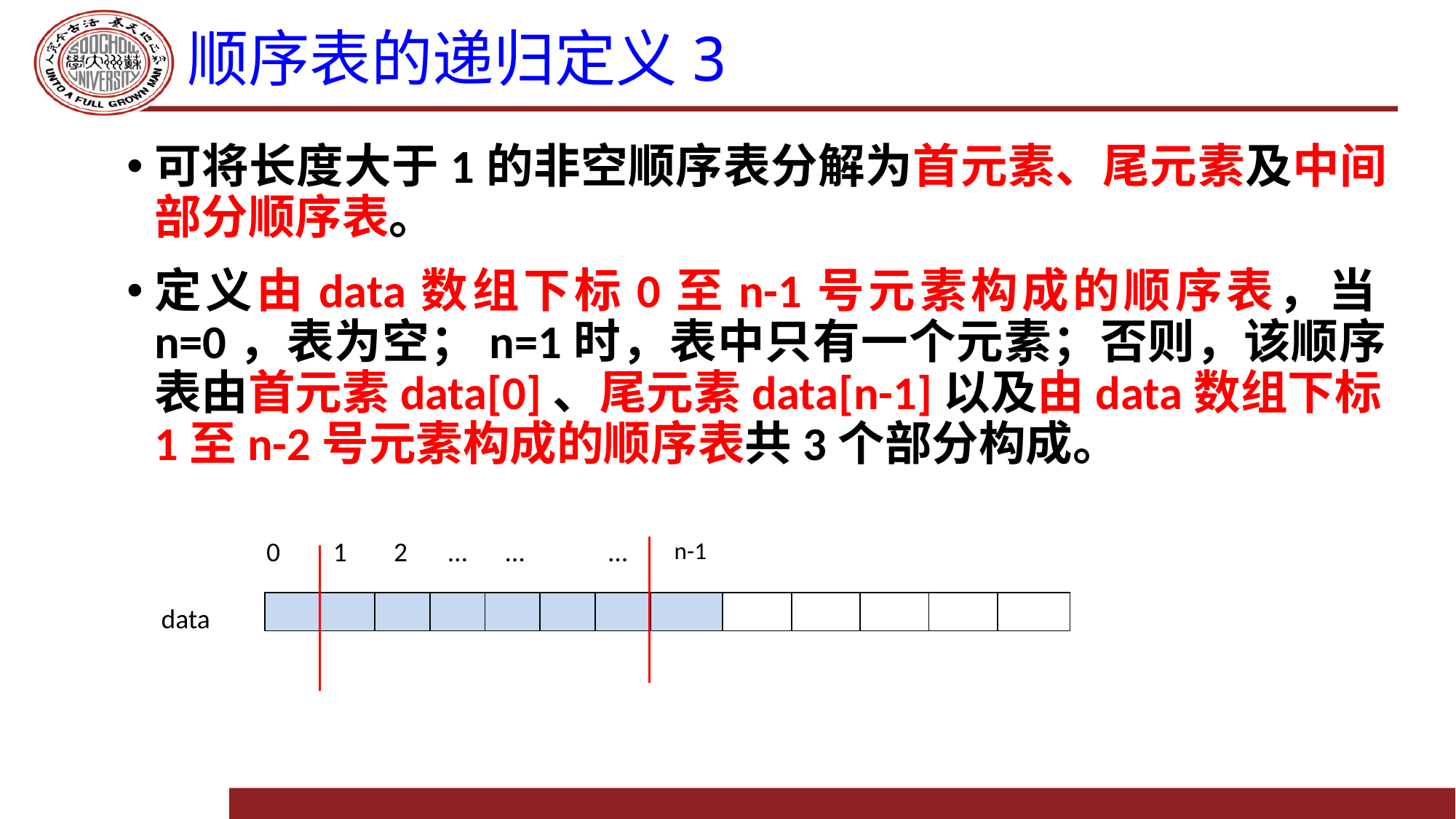

# 顺序表的递归定义3
可将长度大于1的非空顺序表分解为首元素、尾元素及中间部分顺序表。
定义由data数组下标0至n-1号元素构成的顺序表，当n=0，表为空；n=1时，表中只有一个元素；否则，该顺序表由首元素data[0]、尾元素data[n-1]以及由data数组下标1至n-2号元素构成的顺序表共3个部分构成。

| 0 | 1 | 2 | … | … |  | … | n-1 |  |  |  |
| --- | --- | --- | --- | --- | --- | --- | --- | --- | --- | --- |
|  |  |  |  |  |  |  |  |  |  |  |  |  |
| --- | --- | --- | --- | --- | --- | --- | --- | --- | --- | --- | --- | --- |
data